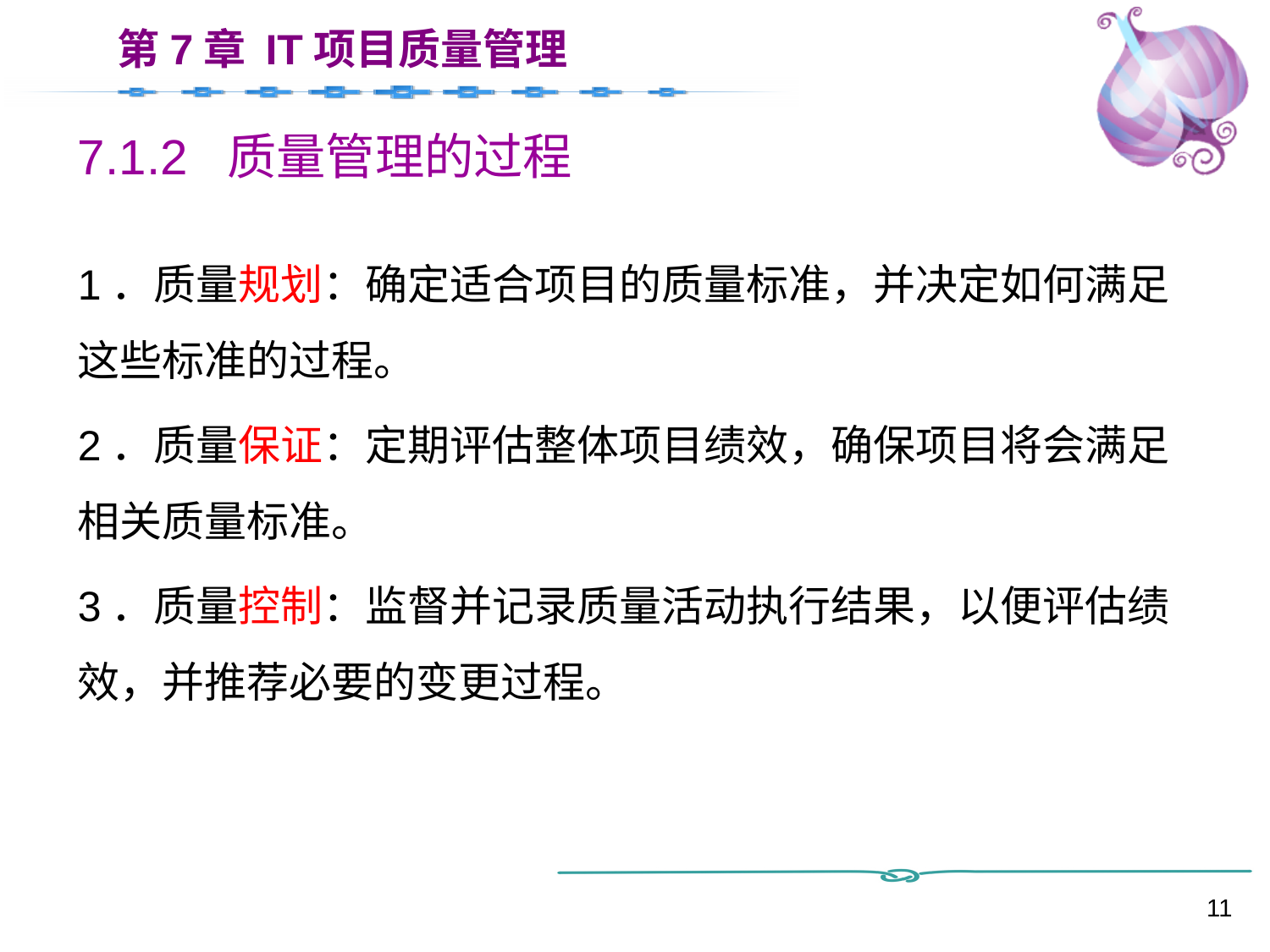

# 7.1.2  质量管理的过程
1．质量规划：确定适合项目的质量标准，并决定如何满足这些标准的过程。
2．质量保证：定期评估整体项目绩效，确保项目将会满足相关质量标准。
3．质量控制：监督并记录质量活动执行结果，以便评估绩效，并推荐必要的变更过程。

11